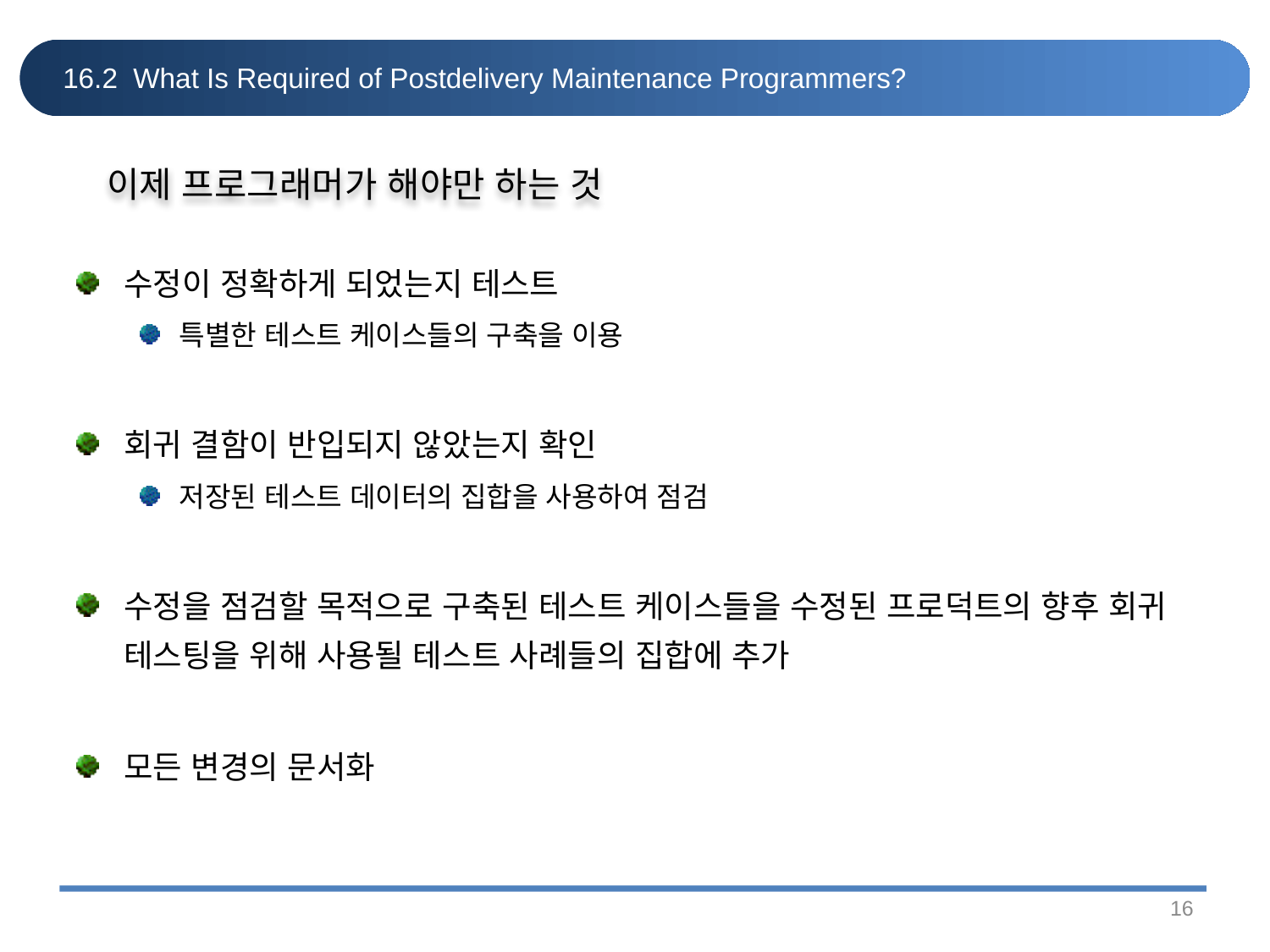

# 16.2  What Is Required of Postdelivery Maintenance Programmers?
이제 프로그래머가 해야만 하는 것
수정이 정확하게 되었는지 테스트
특별한 테스트 케이스들의 구축을 이용

회귀 결함이 반입되지 않았는지 확인
저장된 테스트 데이터의 집합을 사용하여 점검

수정을 점검할 목적으로 구축된 테스트 케이스들을 수정된 프로덕트의 향후 회귀 테스팅을 위해 사용될 테스트 사례들의 집합에 추가

모든 변경의 문서화
16